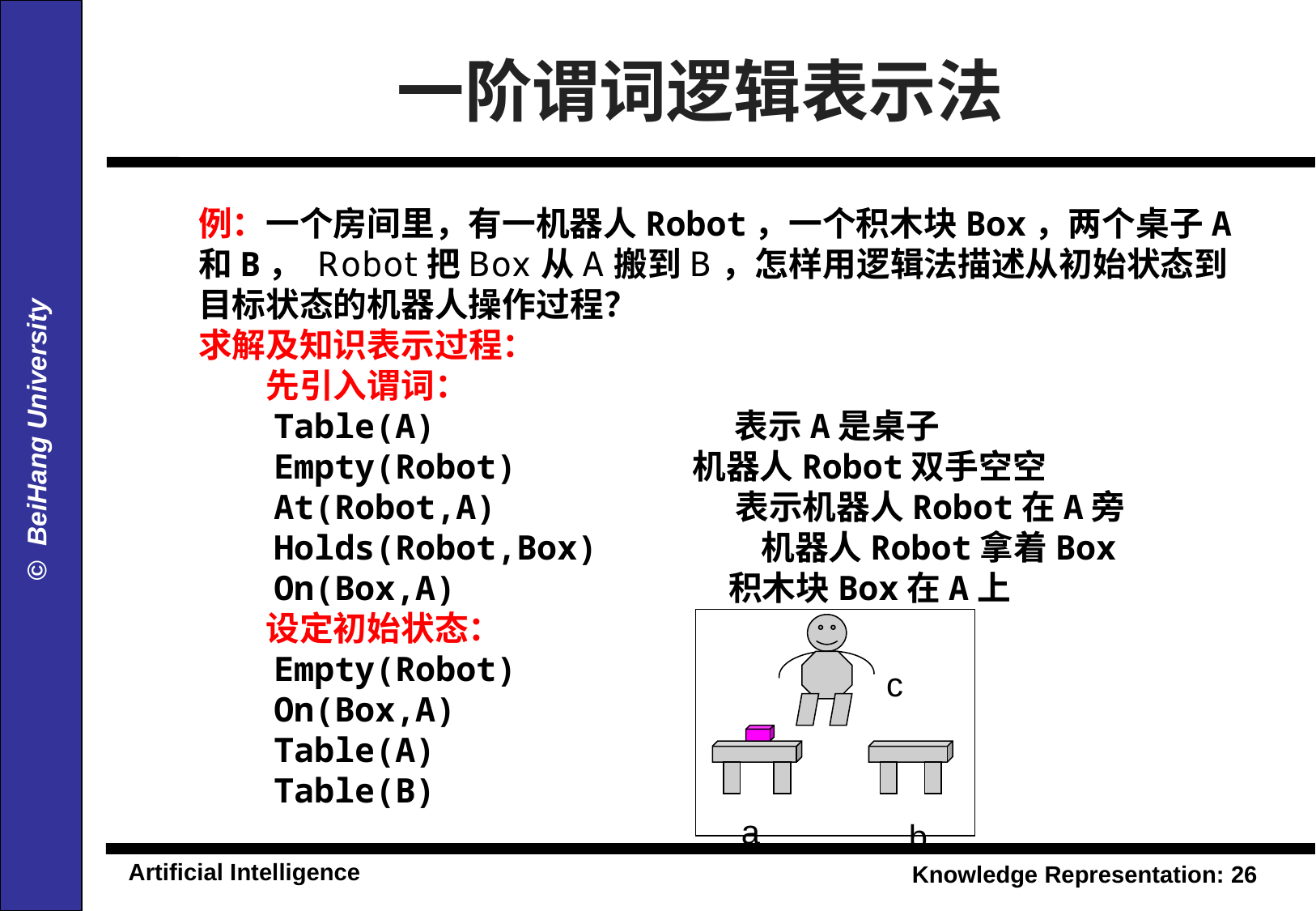

一阶谓词逻辑表示法
例：一个房间里，有一机器人Robot，一个积木块Box，两个桌子A和B， Robot把Box从A搬到B，怎样用逻辑法描述从初始状态到目标状态的机器人操作过程？
求解及知识表示过程：
　　先引入谓词：
　　Table(A) 　　　　　　　　表示A是桌子
　　Empty(Robot) 　　　      机器人Robot双手空空
　　At(Robot,A) 　　　　　　 表示机器人Robot在A旁
　　Holds(Robot,Box) 　　　　机器人Robot拿着Box
　　On(Box,A) 　　　　　　　 积木块Box在A上
　　设定初始状态：
　　Empty(Robot)
　　On(Box,A)
　　Table(A)
　　Table(B)

c

a
b